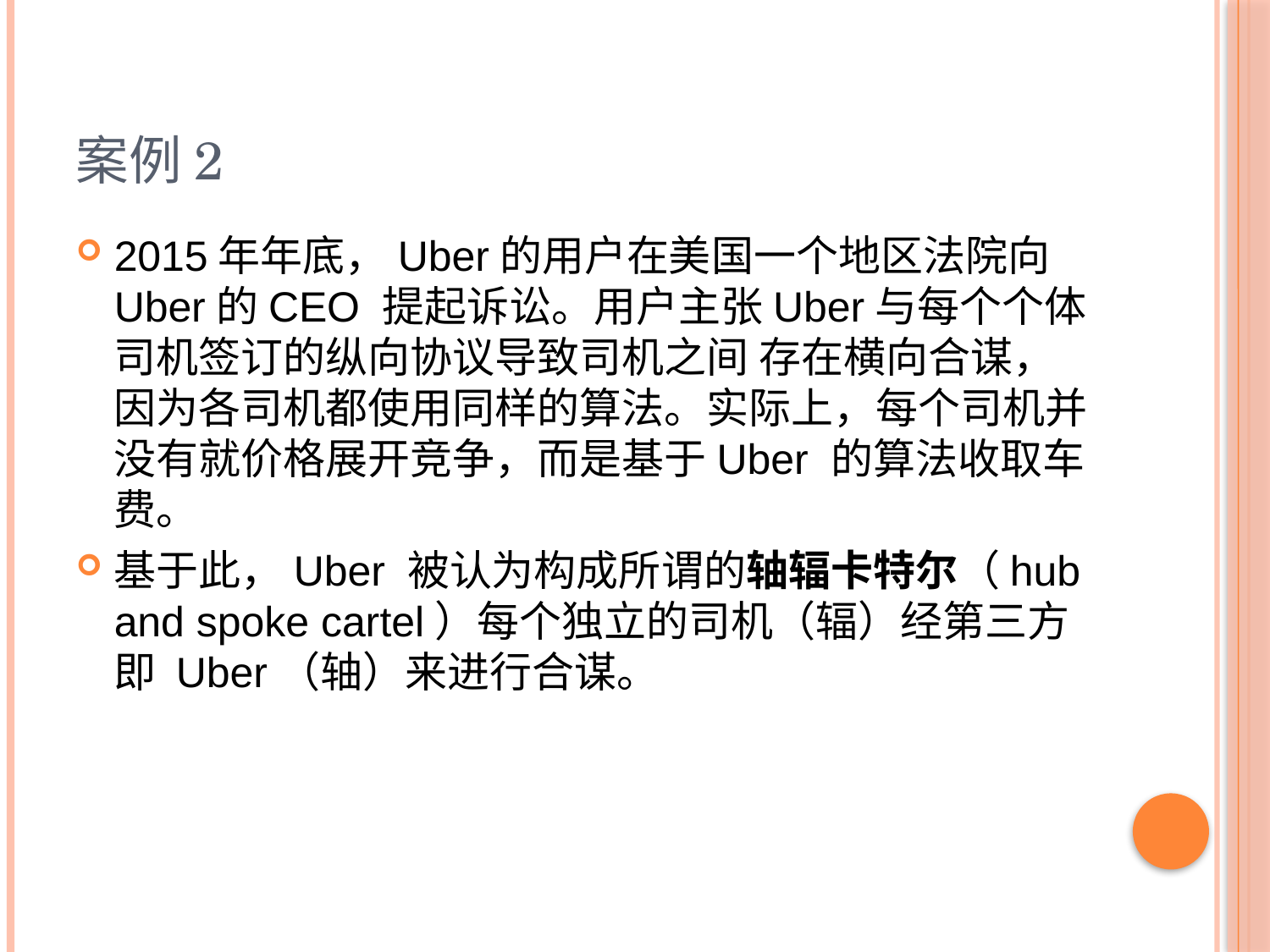

# 案例2
2015年年底，Uber的用户在美国一个地区法院向Uber的CEO 提起诉讼。用户主张Uber与每个个体司机签订的纵向协议导致司机之间 存在横向合谋，因为各司机都使用同样的算法。实际上，每个司机并没有就价格展开竞争，而是基于Uber 的算法收取车费。
基于此，Uber 被认为构成所谓的轴辐卡特尔（hub and spoke cartel）每个独立的司机（辐）经第三方即 Uber（轴）来进行合谋。